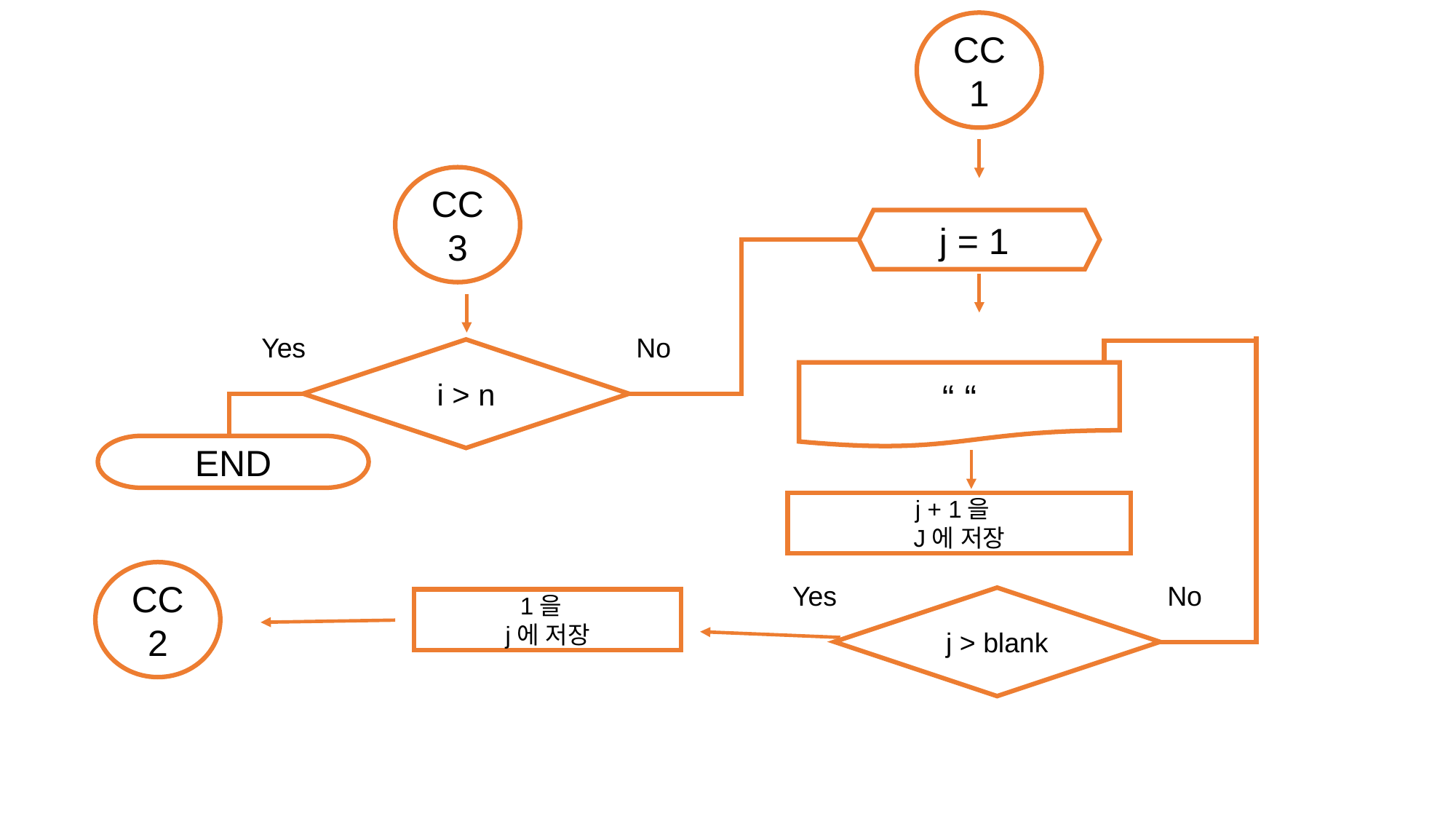

CC1
CC3
j = 1
Yes
No
i > n
“ “
END
j + 1을
J에 저장
CC2
Yes
No
j > blank
1을
j에 저장